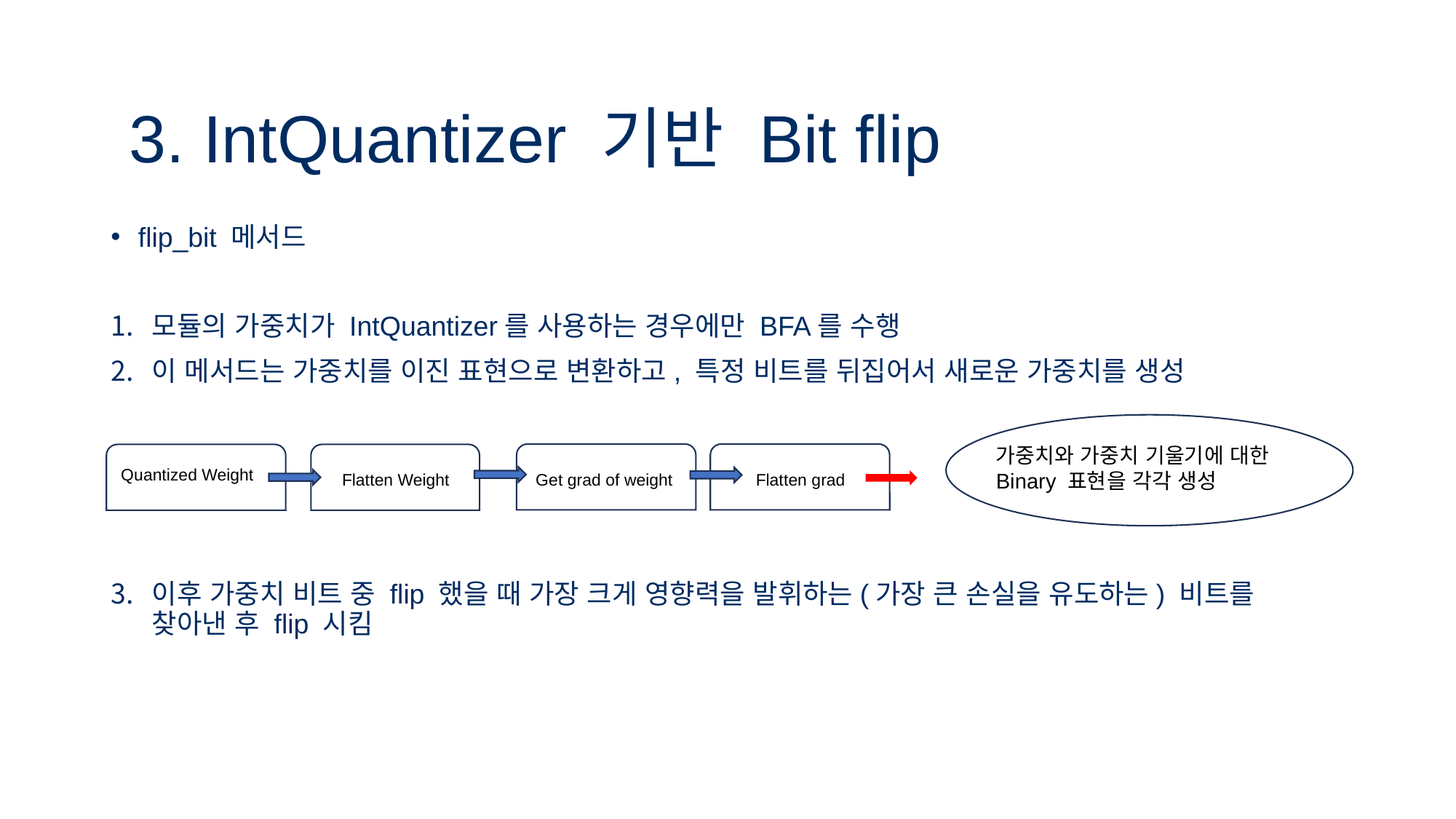

3. IntQuantizer 기반 Bit flip
flip_bit 메서드

모듈의 가중치가 IntQuantizer를 사용하는 경우에만 BFA를 수행
이 메서드는 가중치를 이진 표현으로 변환하고, 특정 비트를 뒤집어서 새로운 가중치를 생성

이후 가중치 비트 중 flip 했을 때 가장 크게 영향력을 발휘하는(가장 큰 손실을 유도하는) 비트를 찾아낸 후 flip 시킴

가중치와 가중치 기울기에 대한 Binary 표현을 각각 생성

Quantized Weight
Flatten Weight
Get grad of weight
Flatten grad